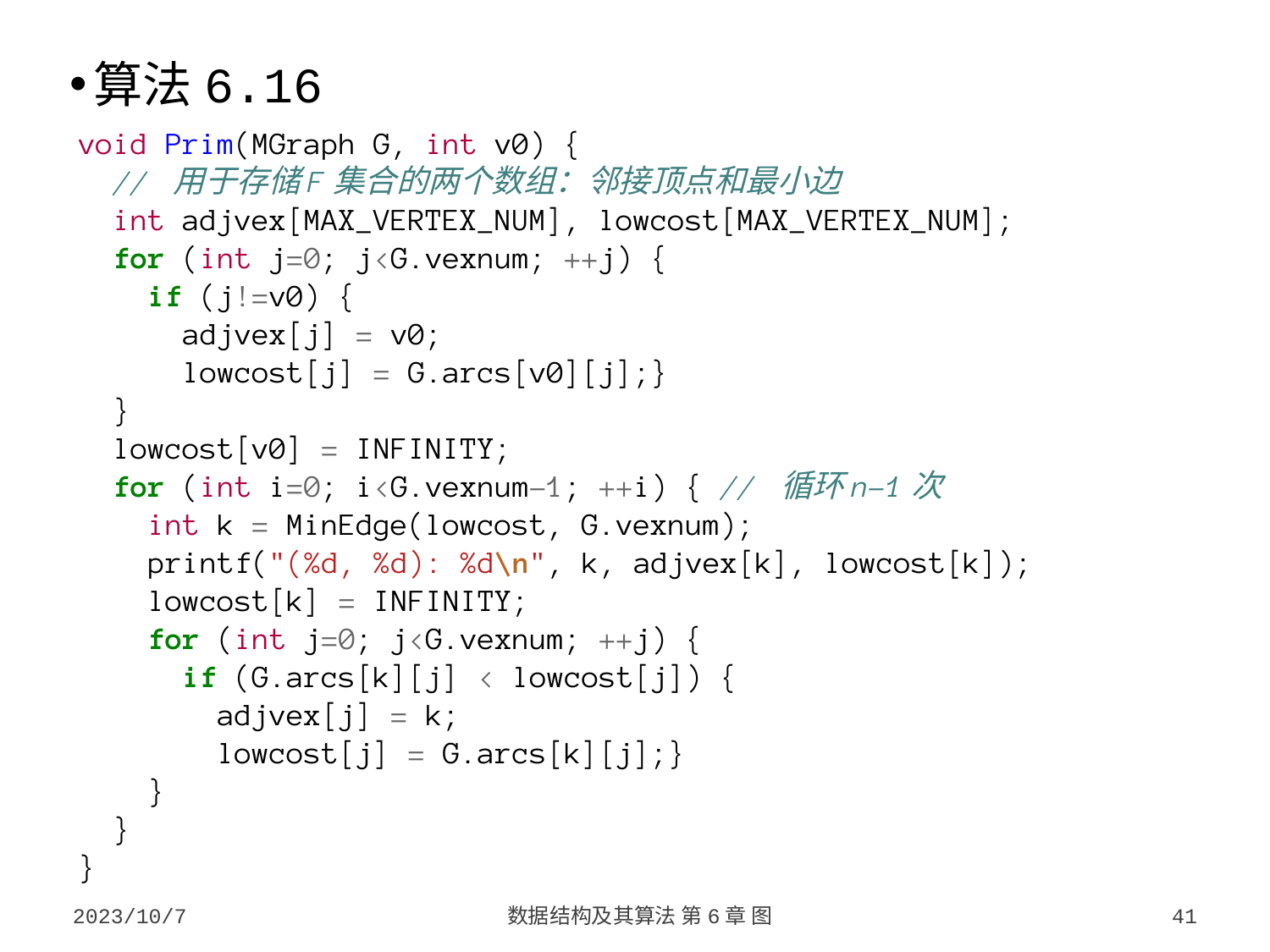

算法6.16
void Prim(MGraph G, int v0) {
  // 用于存储F集合的两个数组：邻接顶点和最小边
  int adjvex[MAX_VERTEX_NUM], lowcost[MAX_VERTEX_NUM];
  for (int j=0; j<G.vexnum; ++j) {
    if (j!=v0) {
      adjvex[j] = v0;
      lowcost[j] = G.arcs[v0][j];}
  }
  lowcost[v0] = INFINITY;
  for (int i=0; i<G.vexnum-1; ++i) { // 循环n-1次
    int k = MinEdge(lowcost, G.vexnum);
    printf("(%d, %d): %d\n", k, adjvex[k], lowcost[k]);
    lowcost[k] = INFINITY;
    for (int j=0; j<G.vexnum; ++j) {
      if (G.arcs[k][j] < lowcost[j]) {
        adjvex[j] = k;
        lowcost[j] = G.arcs[k][j];}
    }
  }
}
2023/10/7
数据结构及其算法 第6章 图
41